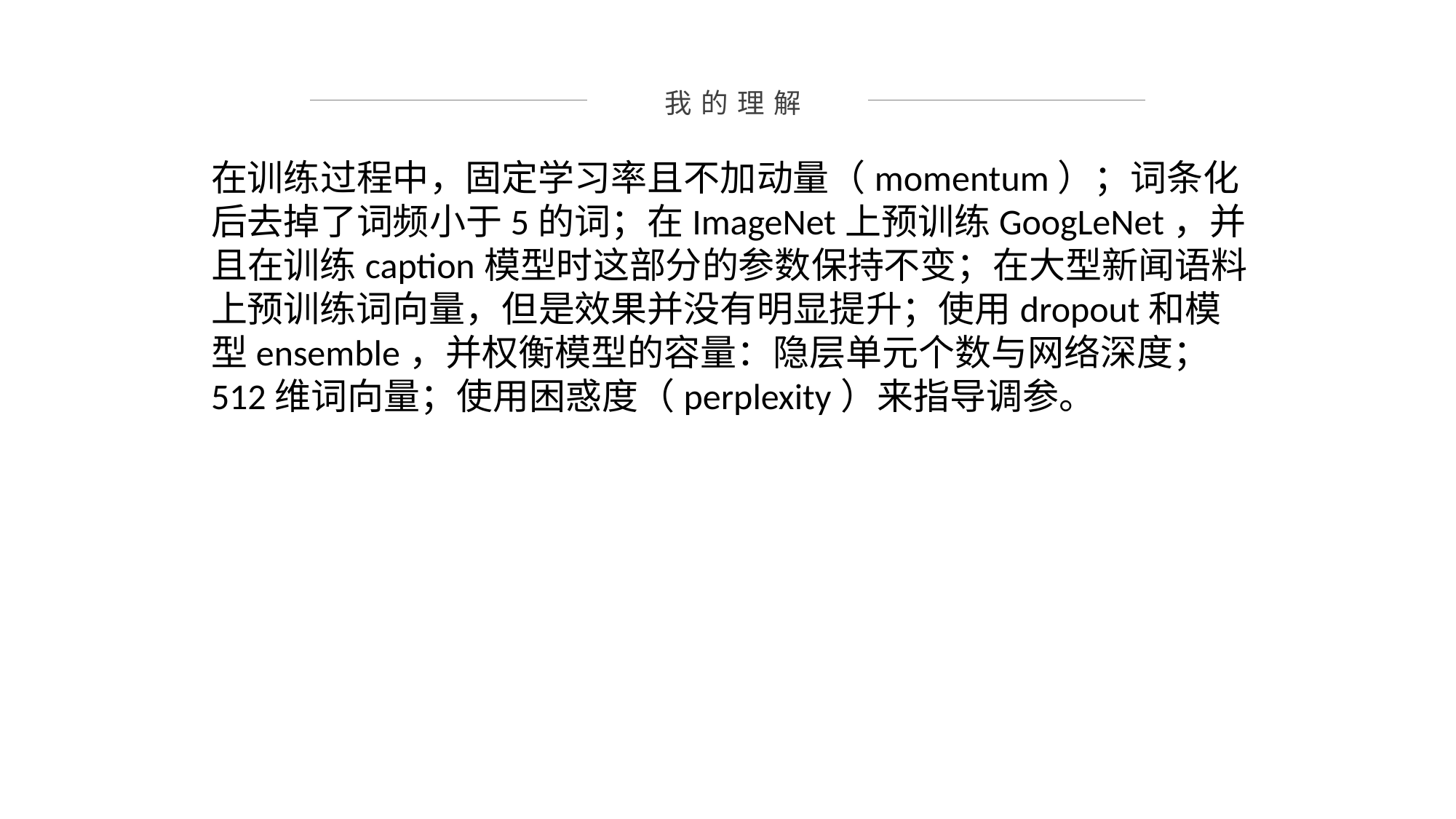

我的理解
在训练过程中，固定学习率且不加动量（momentum）；词条化后去掉了词频小于5的词；在ImageNet上预训练GoogLeNet，并且在训练caption模型时这部分的参数保持不变；在大型新闻语料上预训练词向量，但是效果并没有明显提升；使用dropout和模型ensemble，并权衡模型的容量：隐层单元个数与网络深度；512维词向量；使用困惑度（perplexity）来指导调参。